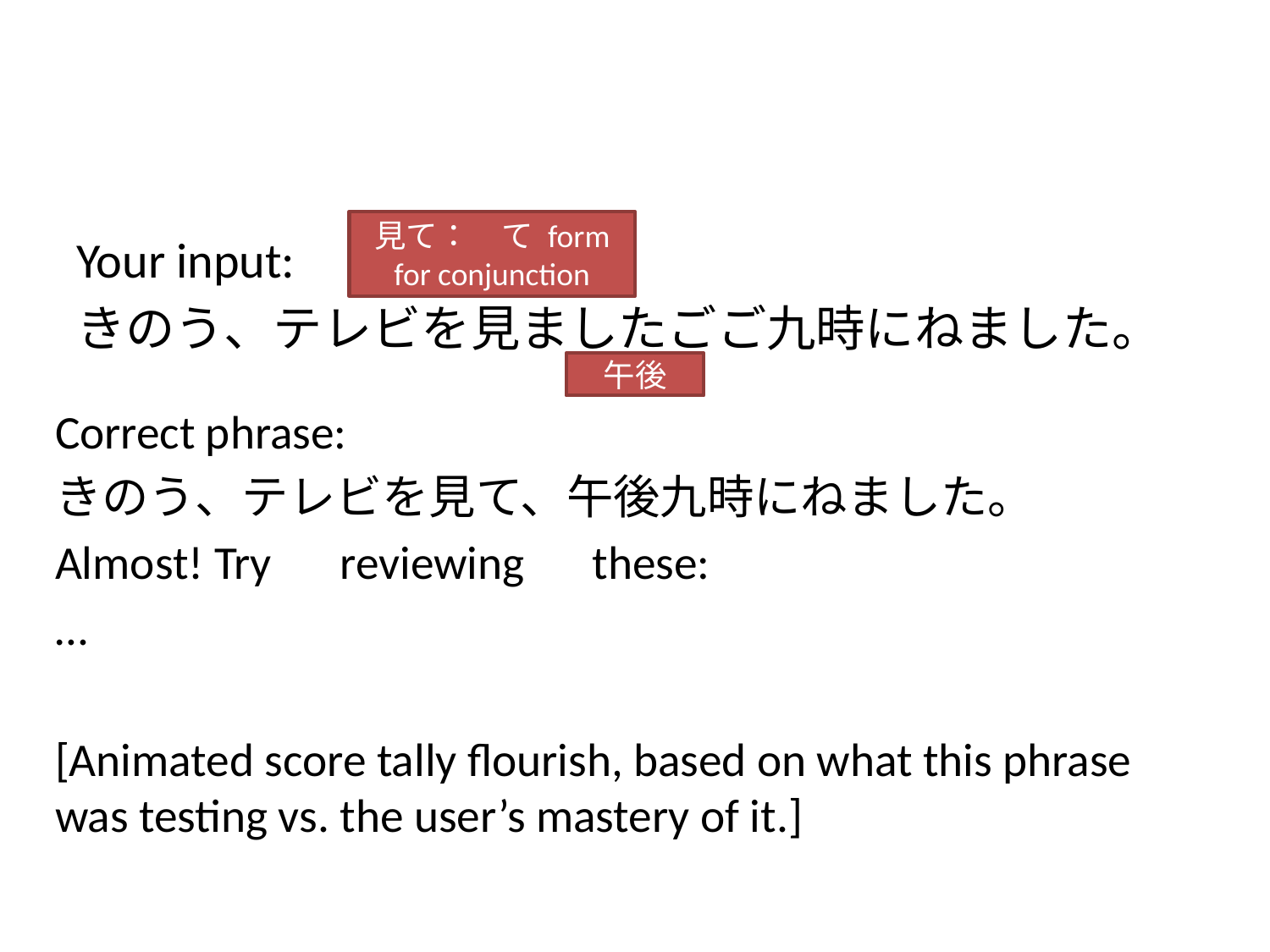

#
見て：　て form for conjunction
Your input:
きのう、テレビを見ましたごご九時にねました。
午後
Correct phrase:
きのう、テレビを見て、午後九時にねました。
Almost! Try　reviewing　these:
…

[Animated score tally flourish, based on what this phrase was testing vs. the user’s mastery of it.]